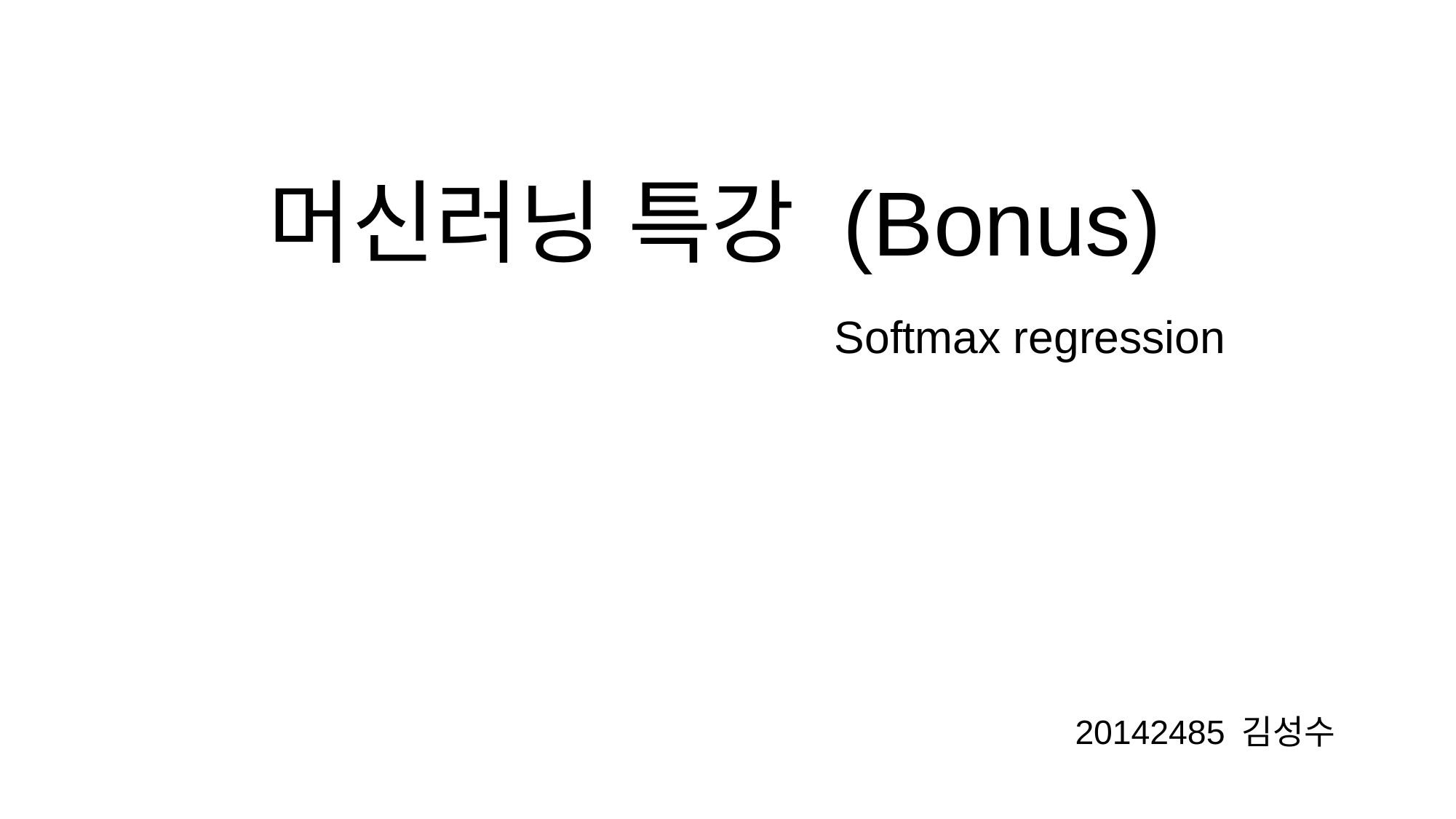

# 머신러닝 특강 (Bonus)
Softmax regression
20142485 김성수